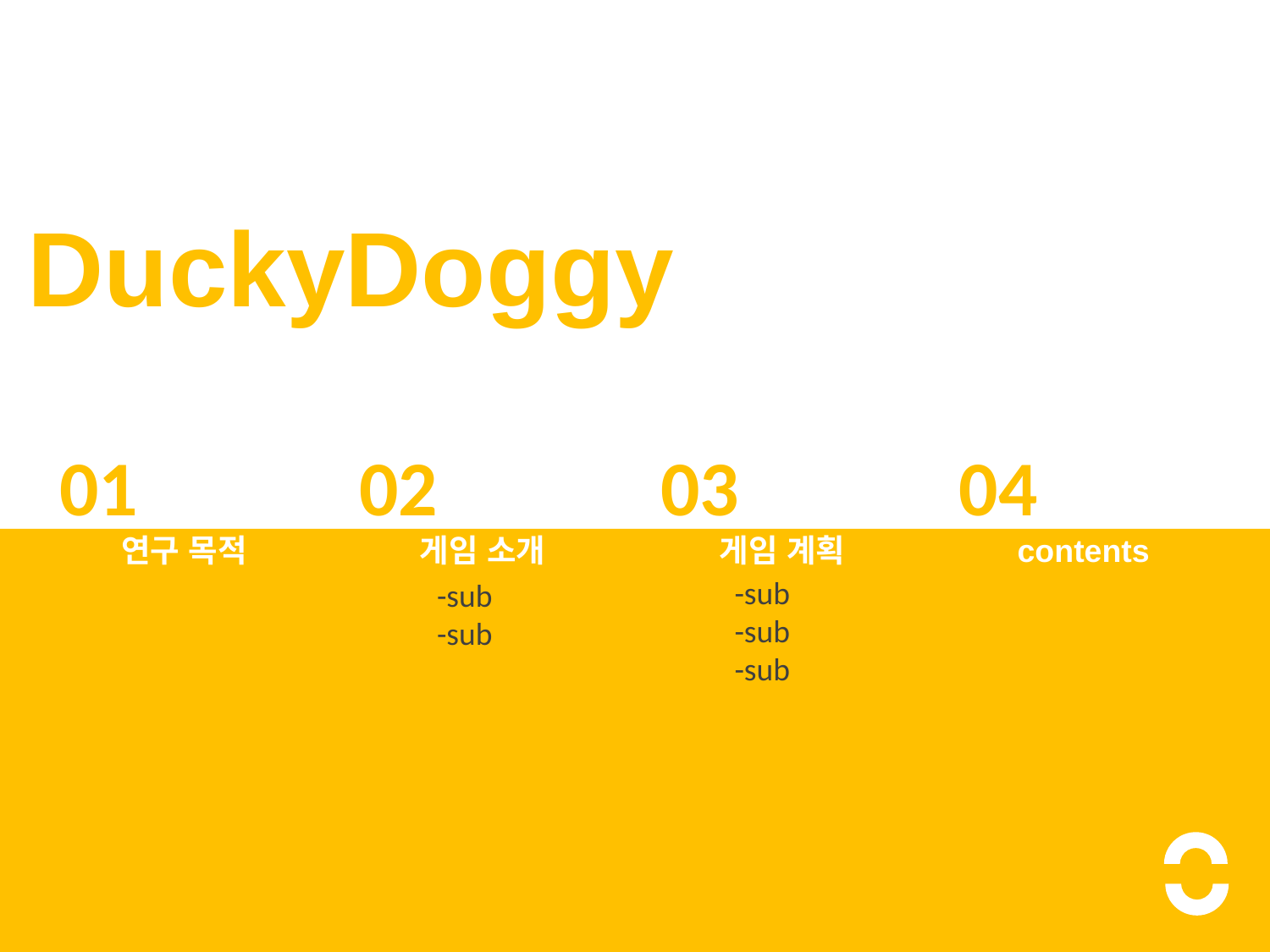

DuckyDoggy
01
02
04
03
연구 목적
게임 소개
게임 계획
contents

-sub
-sub
-sub
-sub
-sub